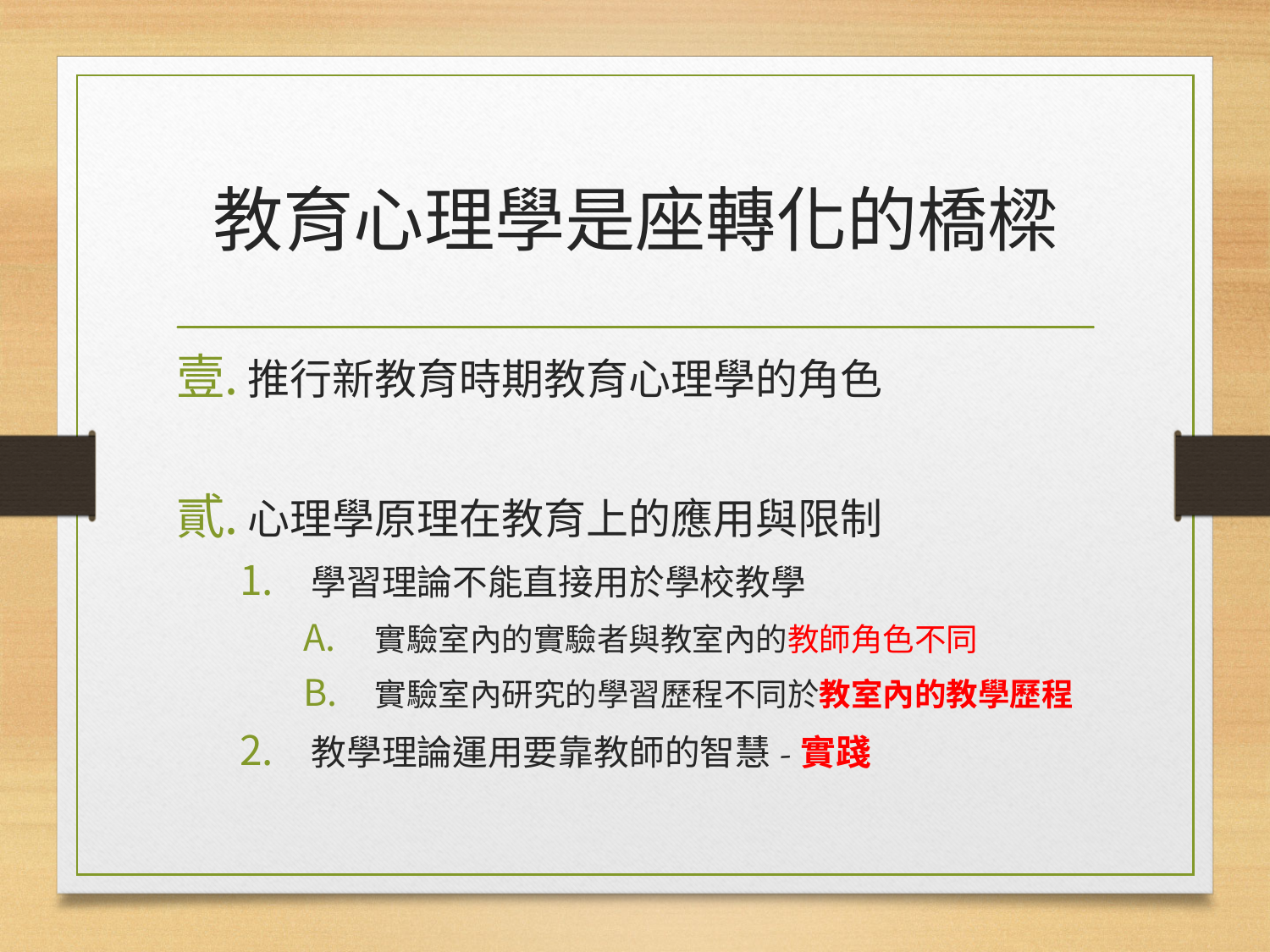

# 教育心理學是座轉化的橋樑
推行新教育時期教育心理學的角色

心理學原理在教育上的應用與限制
學習理論不能直接用於學校教學
實驗室內的實驗者與教室內的教師角色不同
實驗室內研究的學習歷程不同於教室內的教學歷程
教學理論運用要靠教師的智慧-實踐